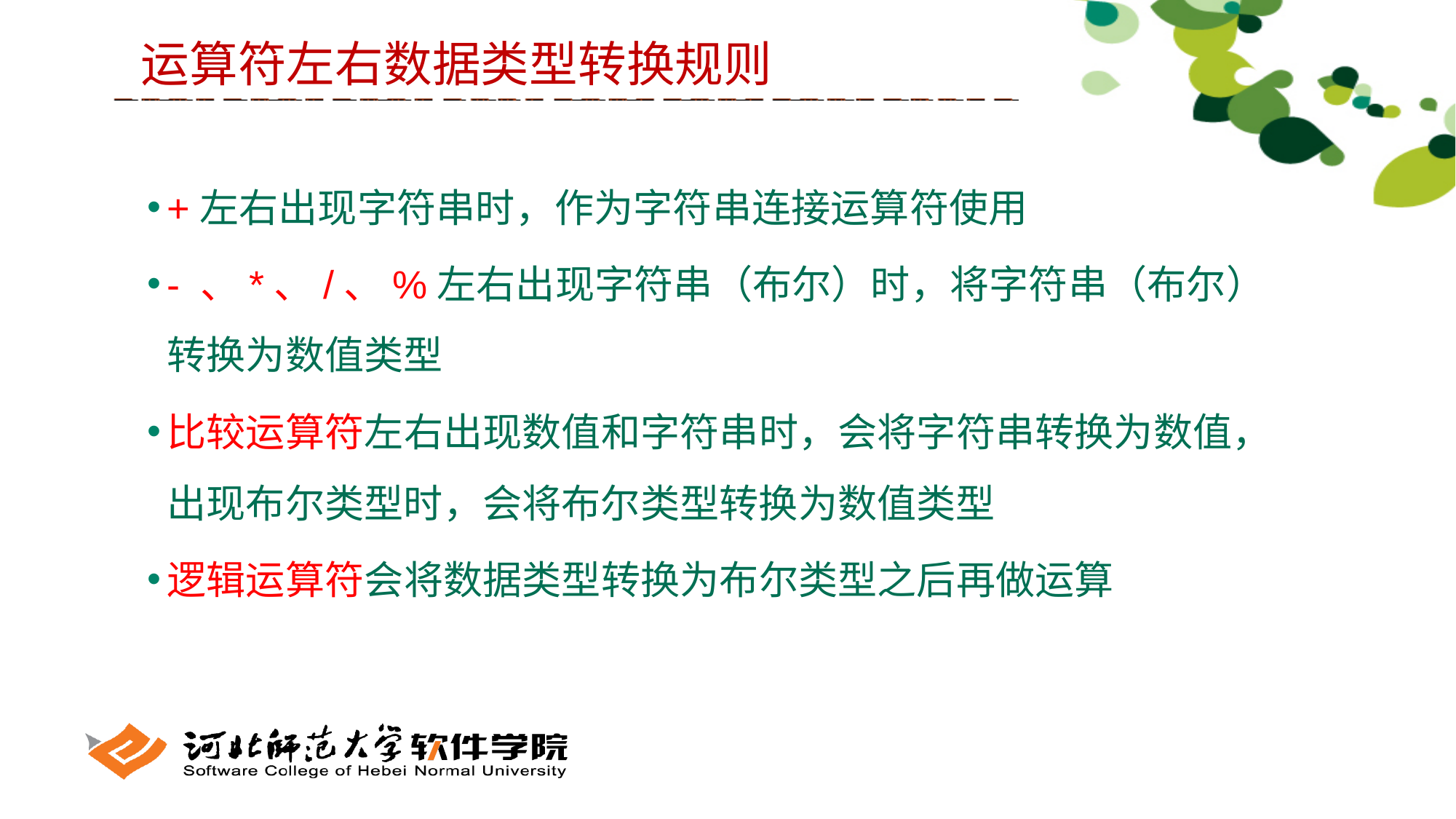

运算符左右数据类型转换规则
+左右出现字符串时，作为字符串连接运算符使用
- 、*、/、%左右出现字符串（布尔）时，将字符串（布尔）转换为数值类型
比较运算符左右出现数值和字符串时，会将字符串转换为数值，出现布尔类型时，会将布尔类型转换为数值类型
逻辑运算符会将数据类型转换为布尔类型之后再做运算